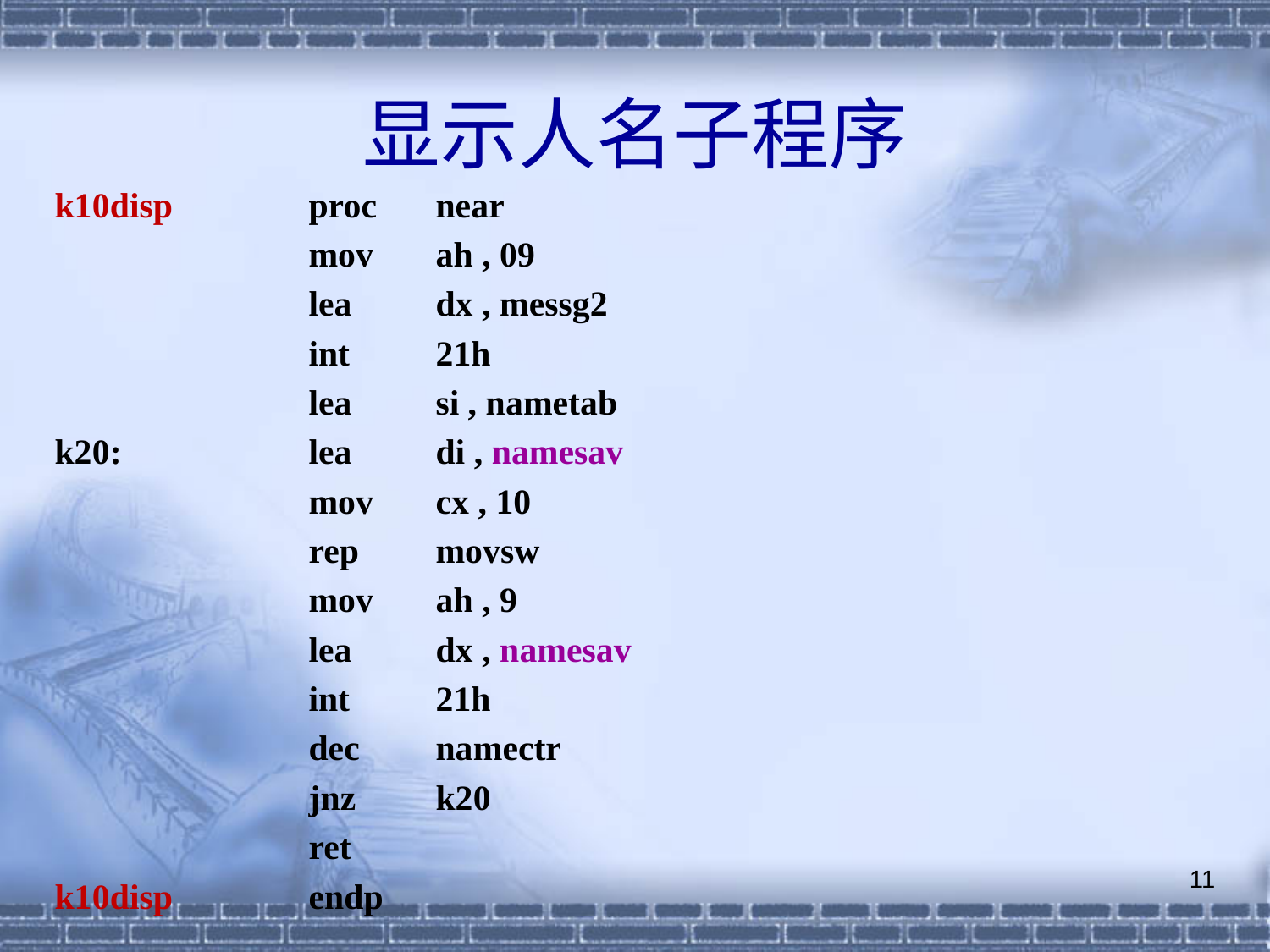

# 显示人名子程序
k10disp 	proc	near
        		mov     	ah , 09
        		lea     	dx , messg2
        		int     	21h
        		lea     	si , nametab
k20:    		lea     	di , namesav
        		mov     	cx , 10
        		rep     	movsw
        		mov     	ah , 9
        		lea    	dx , namesav
        		int     	21h
        		dec     	namectr
        		jnz     	k20
        		ret
k10disp 	endp
11